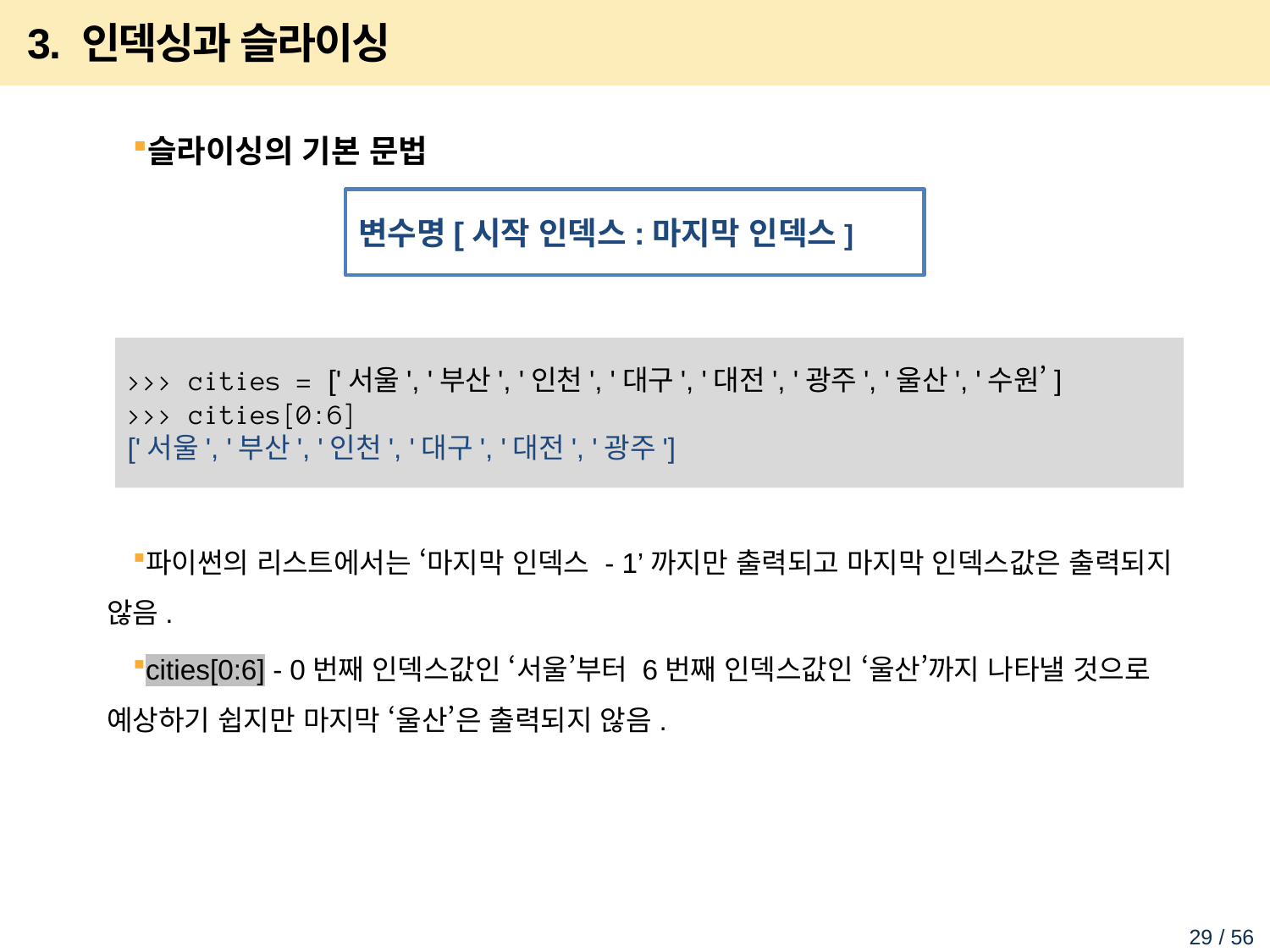

# 3. 인덱싱과 슬라이싱
슬라이싱의 기본 문법

파이썬의 리스트에서는 ‘마지막 인덱스 - 1’까지만 출력되고 마지막 인덱스값은 출력되지 않음.
cities[0:6] - 0번째 인덱스값인 ‘서울’부터 6번째 인덱스값인 ‘울산’까지 나타낼 것으로 예상하기 쉽지만 마지막 ‘울산’은 출력되지 않음.

변수명[시작 인덱스:마지막 인덱스]
>>> cities = ['서울', '부산', '인천', '대구', '대전', '광주', '울산', '수원’]
>>> cities[0:6]
['서울', '부산', '인천', '대구', '대전', '광주']